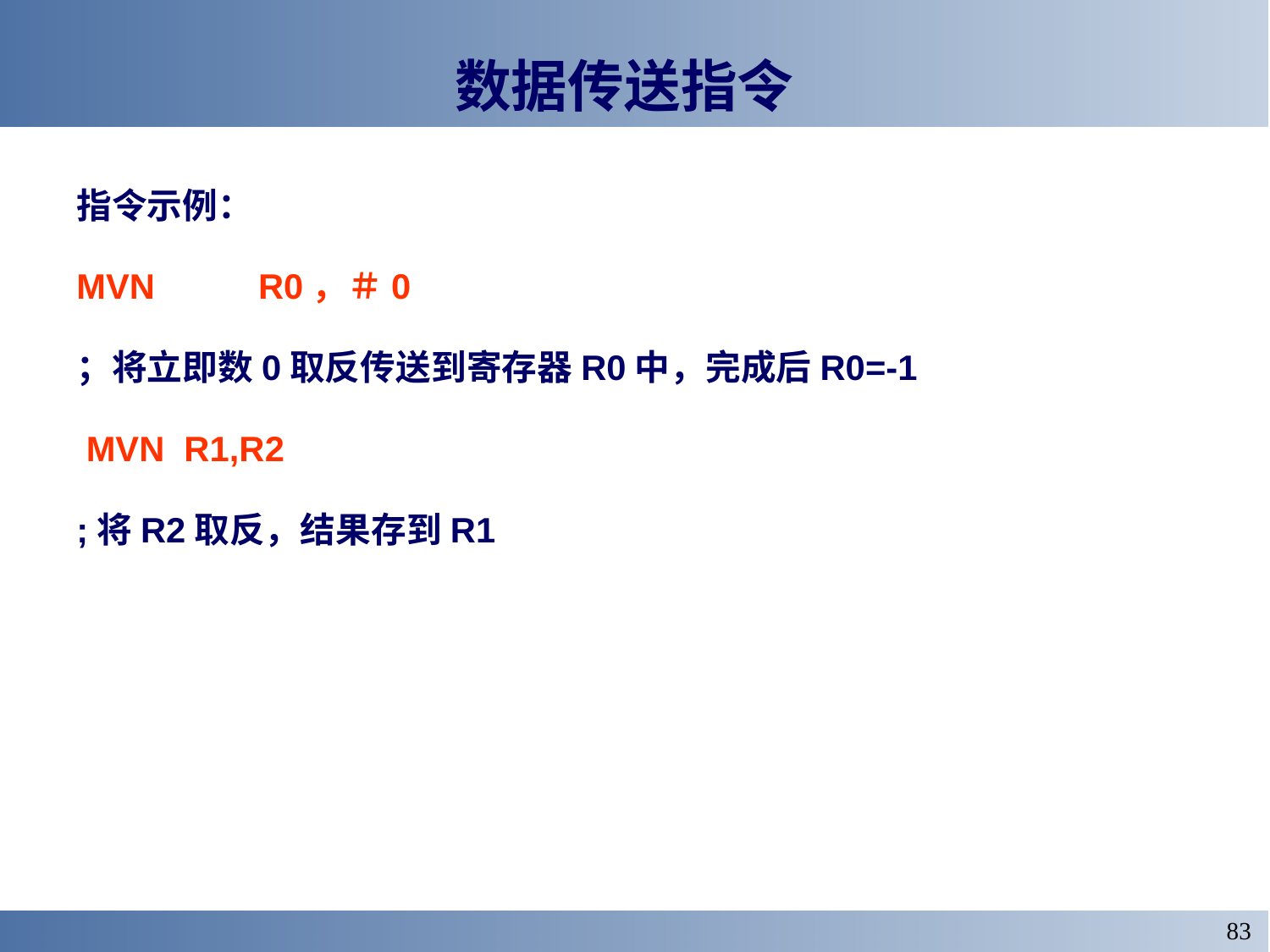

# 数据传送指令
指令示例：
MVN	  R0，＃0
；将立即数0取反传送到寄存器R0中，完成后R0=-1
 MVN  R1,R2
;将R2取反，结果存到R1